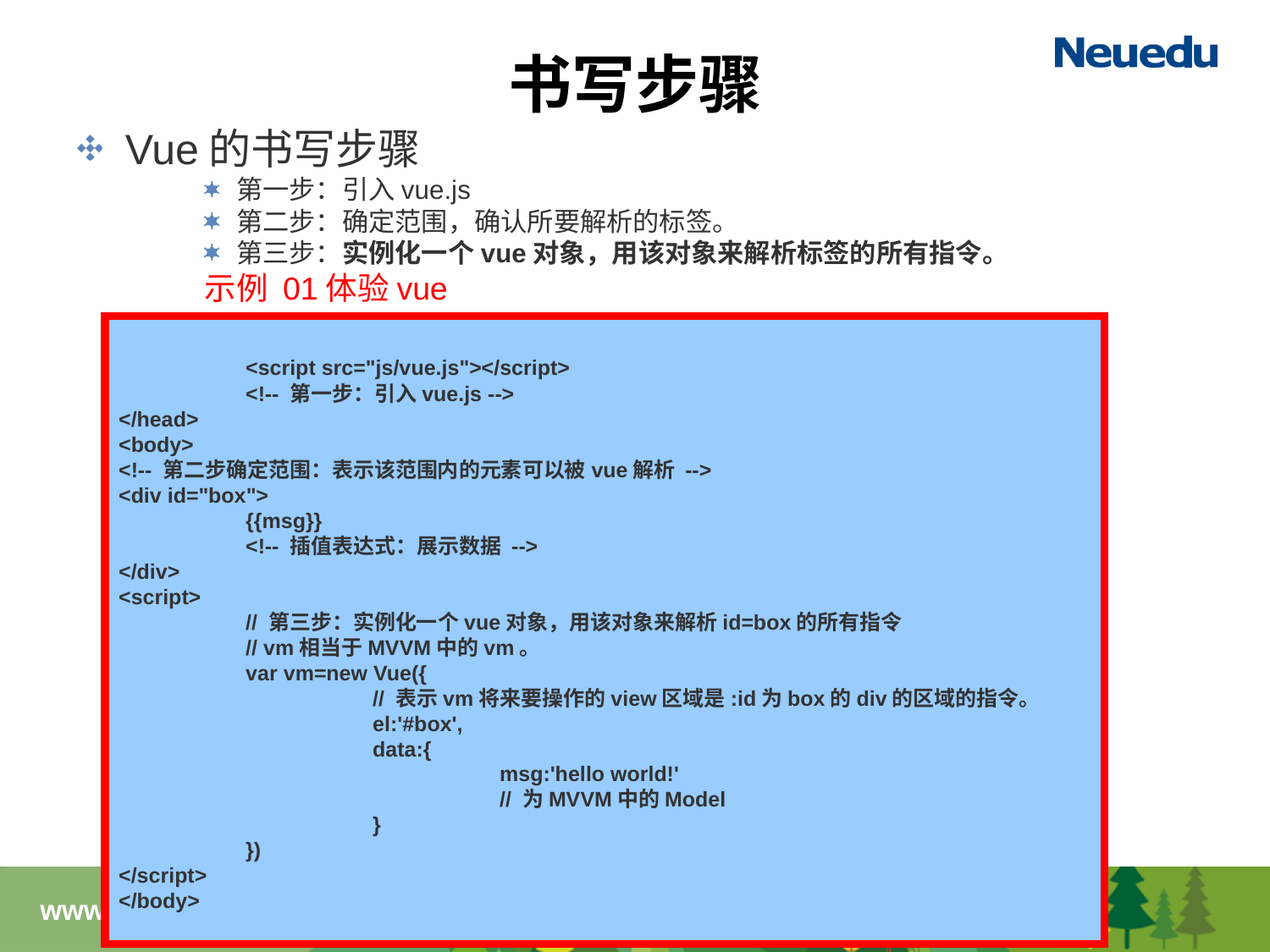

# 书写步骤
Vue的书写步骤
第一步：引入vue.js
第二步：确定范围，确认所要解析的标签。
第三步：实例化一个vue对象，用该对象来解析标签的所有指令。
示例 01体验vue

	<script src="js/vue.js"></script>
	<!-- 第一步：引入vue.js -->
</head>
<body>
<!-- 第二步确定范围：表示该范围内的元素可以被vue解析 -->
<div id="box">
	{{msg}}
	<!-- 插值表达式：展示数据 -->
</div>
<script>
	// 第三步：实例化一个vue对象，用该对象来解析id=box的所有指令
	// vm相当于MVVM中的vm。
	var vm=new Vue({
		// 表示vm将来要操作的view区域是:id为box的div的区域的指令。
		el:'#box',
		data:{
			msg:'hello world!'
			// 为MVVM中的Model
		}
	})
</script>
</body>